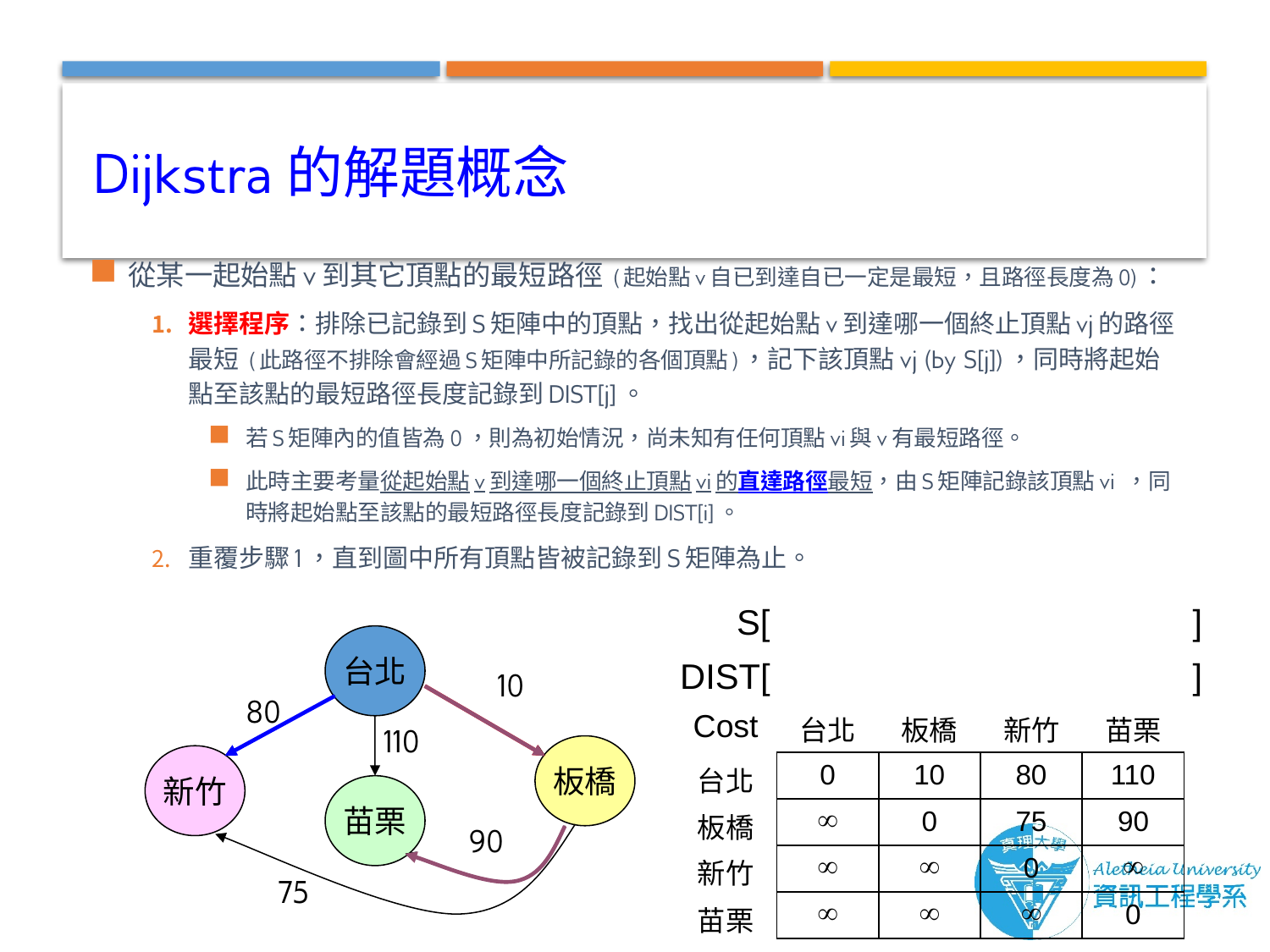

# Dijkstra的解題概念
從某一起始點v到其它頂點的最短路徑 (起始點v自已到達自已一定是最短，且路徑長度為0)：
選擇程序：排除已記錄到S矩陣中的頂點，找出從起始點v到達哪一個終止頂點vj的路徑最短 (此路徑不排除會經過S矩陣中所記錄的各個頂點)，記下該頂點vj (by S[j])，同時將起始點至該點的最短路徑長度記錄到DIST[j]。
若S矩陣內的值皆為0，則為初始情況，尚未知有任何頂點vi與v有最短路徑。
此時主要考量從起始點v到達哪一個終止頂點vi的直達路徑最短，由S矩陣記錄該頂點vi ，同時將起始點至該點的最短路徑長度記錄到DIST[i]。
重覆步驟1，直到圖中所有頂點皆被記錄到S矩陣為止。

| S[ | 台北 | 板橋 | 新竹 | 苗栗] |
| --- | --- | --- | --- | --- |
| DIST[ | 0 | 10 | 80 | 100] |

台北
10
80

| Cost | 台北 | 板橋 | 新竹 | 苗栗 |
| --- | --- | --- | --- | --- |
| 台北 | 0 | 10 | 80 | 110 |
| 板橋 | ∞ | 0 | 75 | 90 |
| 新竹 | ∞ | ∞ | 0 | ∞ |
| 苗栗 | ∞ | ∞ | ∞ | 0 |
110

板橋
新竹
苗栗
90

75